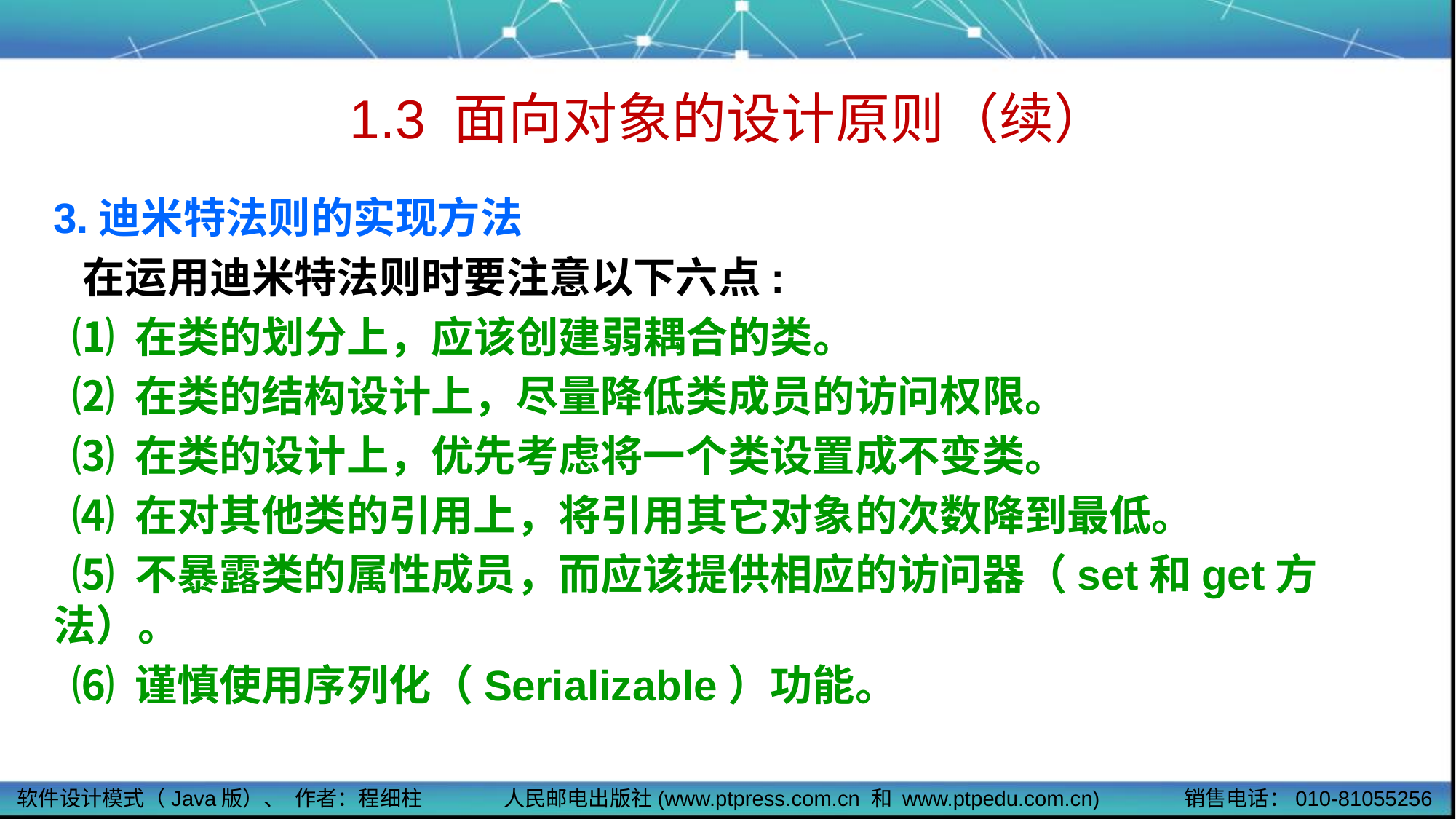

# 1.3 面向对象的设计原则（续）
3.迪米特法则的实现方法
  在运用迪米特法则时要注意以下六点:
  ⑴ 在类的划分上，应该创建弱耦合的类。
  ⑵ 在类的结构设计上，尽量降低类成员的访问权限。
  ⑶ 在类的设计上，优先考虑将一个类设置成不变类。
  ⑷ 在对其他类的引用上，将引用其它对象的次数降到最低。
  ⑸ 不暴露类的属性成员，而应该提供相应的访问器（set和get方法）。
  ⑹ 谨慎使用序列化（Serializable）功能。
软件设计模式（Java版）、  作者：程细柱
人民邮电出版社(www.ptpress.com.cn 和 www.ptpedu.com.cn)
销售电话：010-81055256